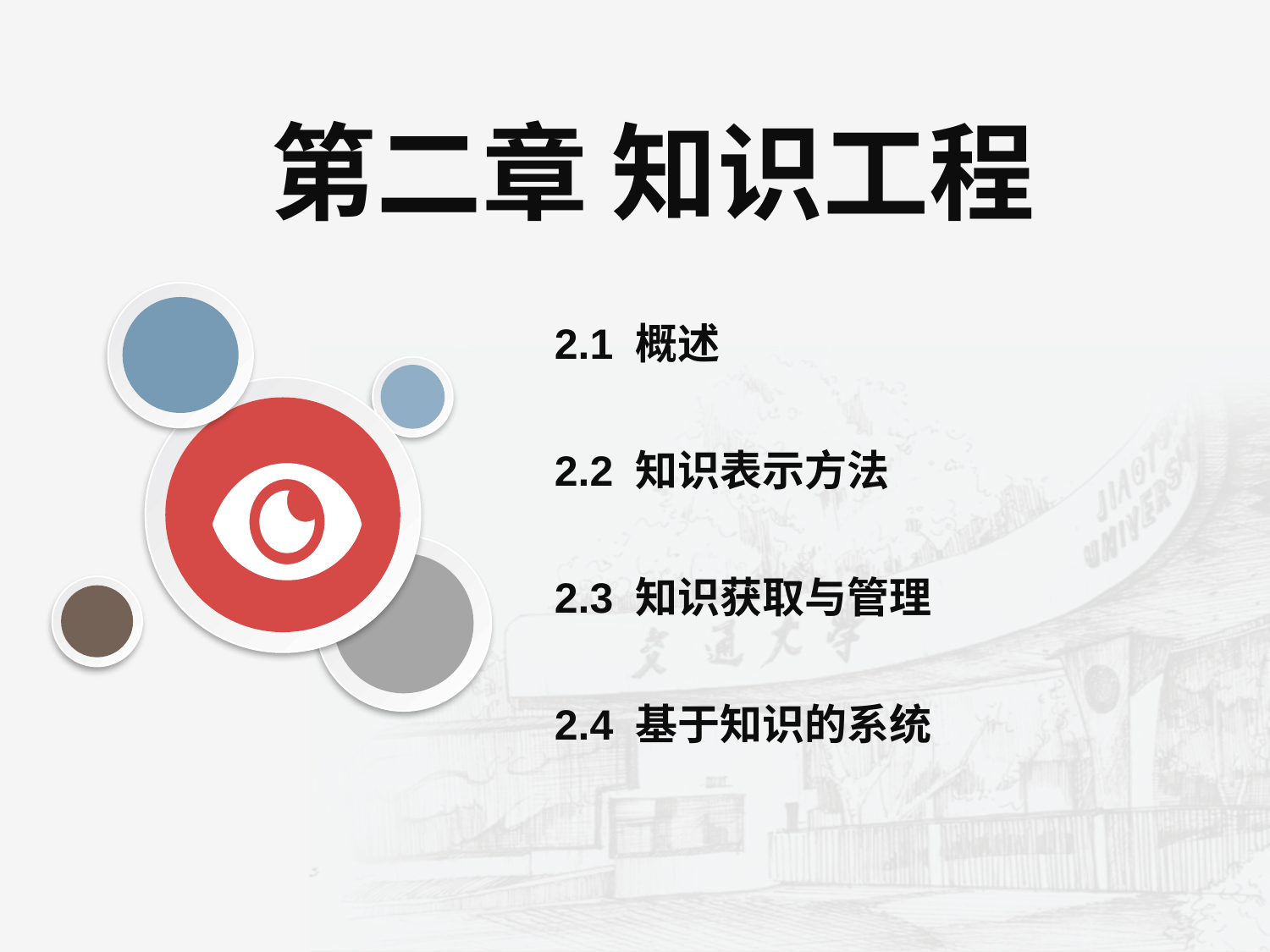

第二章 知识工程
2.1 概述
2.2 知识表示方法
2.3 知识获取与管理
2.4 基于知识的系统